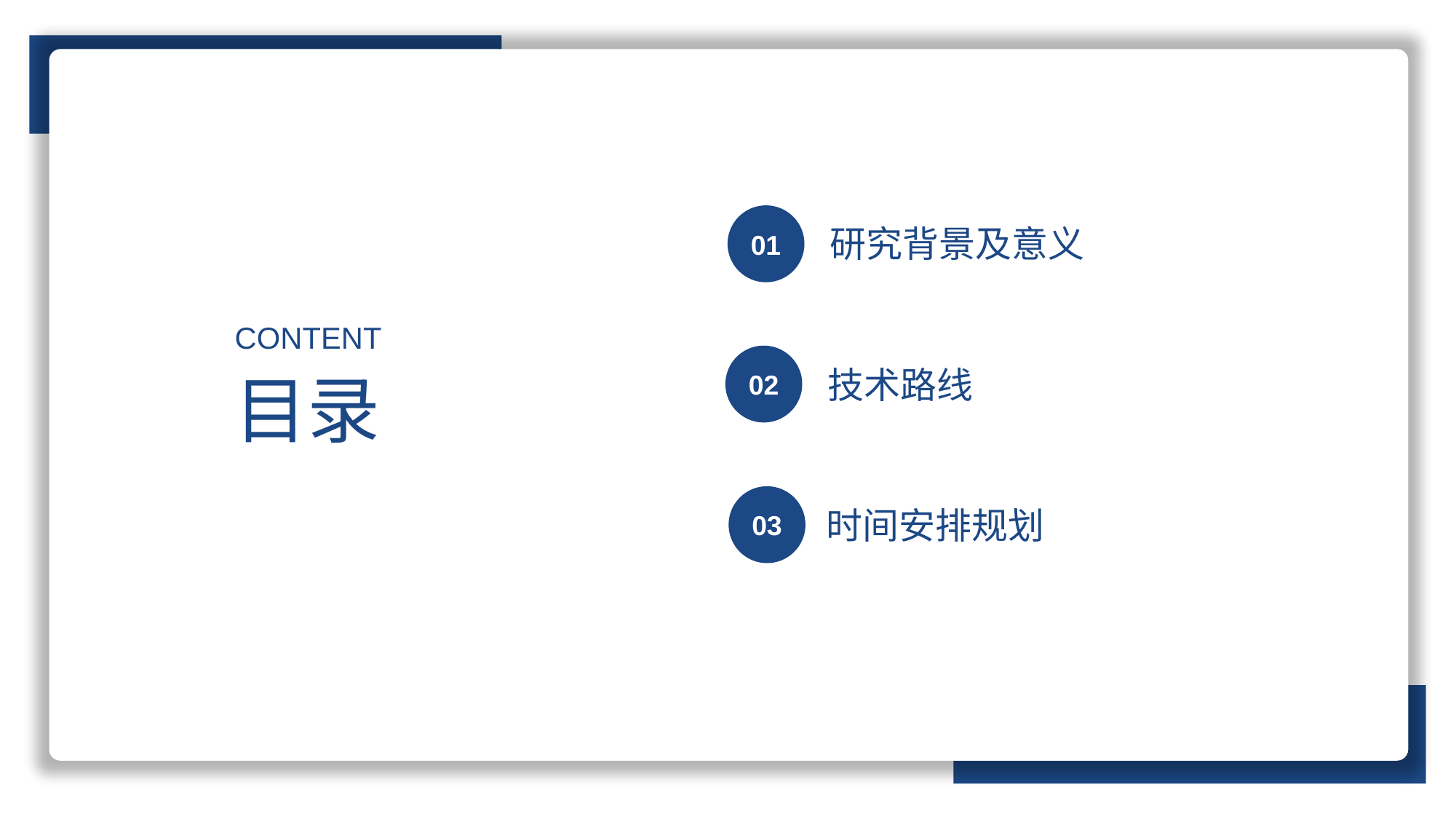

01
研究背景及意义
CONTENT
02
技术路线
目录
03
时间安排规划